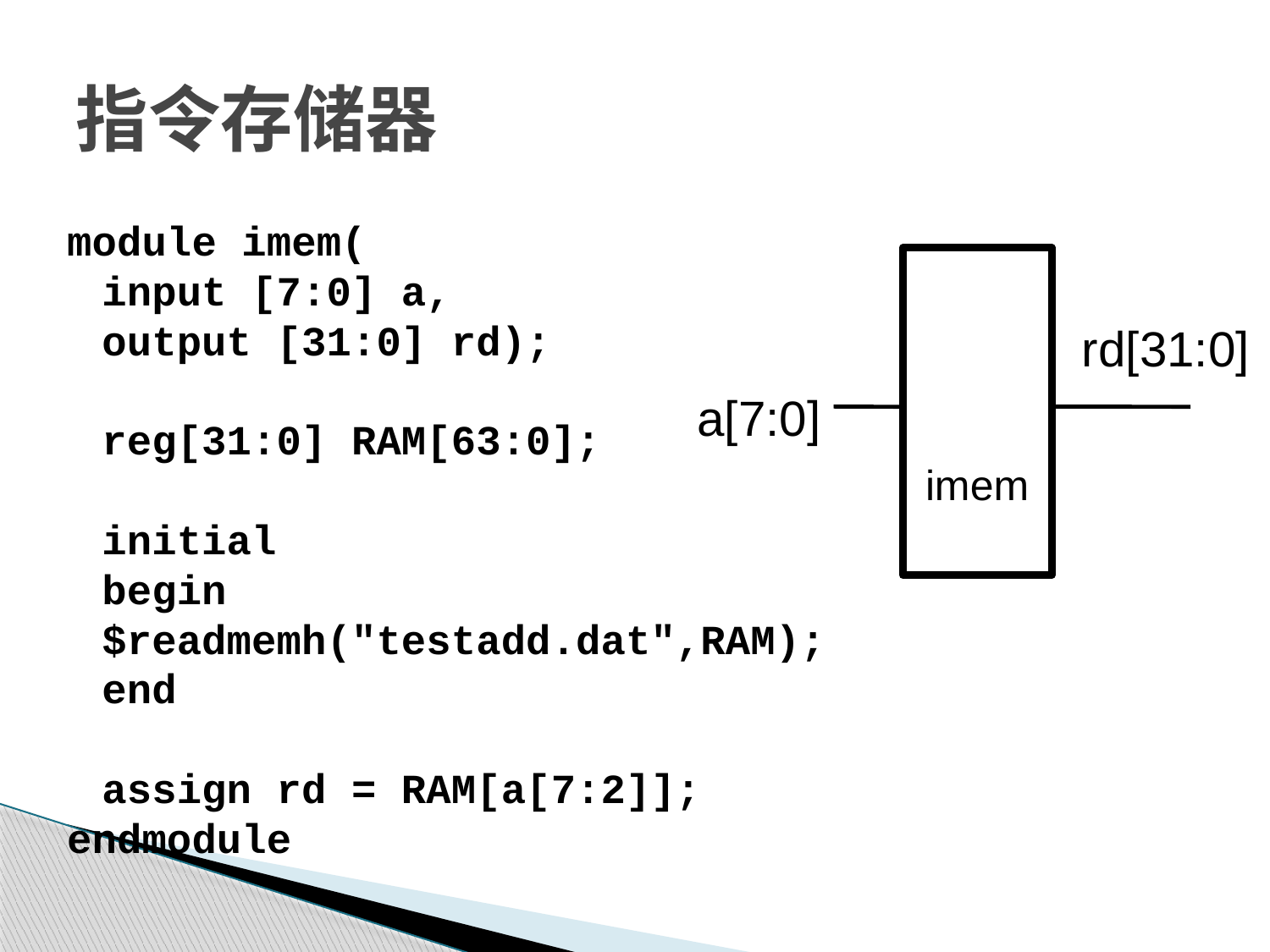

# 指令存储器
module imem(
	input [7:0] a,
	output [31:0] rd);

	reg[31:0] RAM[63:0];

	initial
	begin
	$readmemh("testadd.dat",RAM);
	end

	assign rd = RAM[a[7:2]];
endmodule

imem

rd[31:0]
a[7:0]